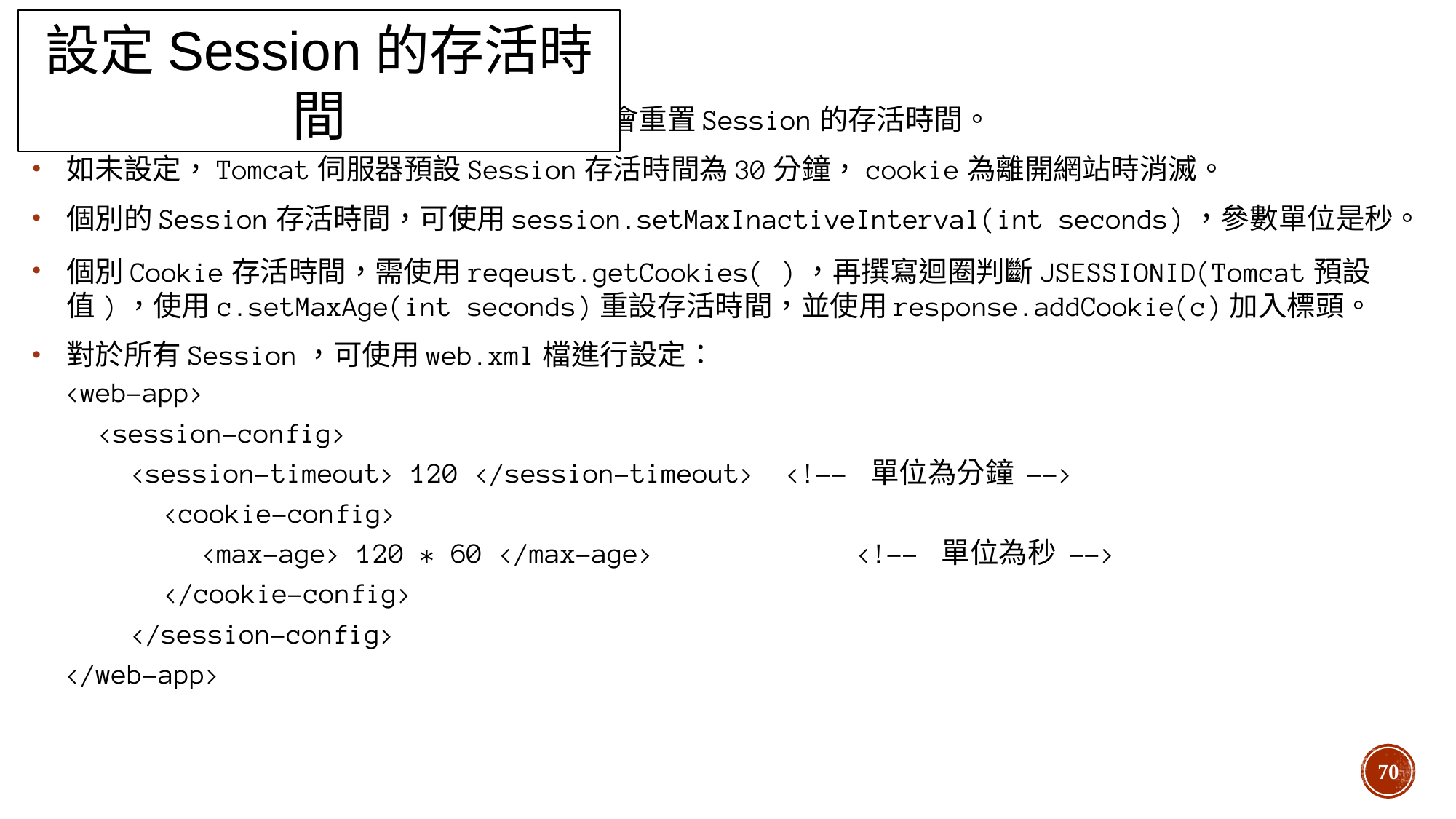

設定Session的存活時間
每次進行request.getSession( )時，都會重置Session的存活時間。
如未設定，Tomcat伺服器預設Session存活時間為30分鐘，cookie為離開網站時消滅。
個別的Session存活時間，可使用session.setMaxInactiveInterval(int seconds)，參數單位是秒。
個別Cookie存活時間，需使用reqeust.getCookies( )，再撰寫迴圈判斷JSESSIONID(Tomcat預設值)，使用c.setMaxAge(int seconds)重設存活時間，並使用response.addCookie(c)加入標頭。
對於所有Session，可使用web.xml檔進行設定：
<web-app>
<session-config>
<session-timeout> 120 </session-timeout>	<!-- 單位為分鐘 -->
<cookie-config>
<max-age> 120 * 60 </max-age>		<!-- 單位為秒 -->
</cookie-config>
</session-config>
</web-app>

70